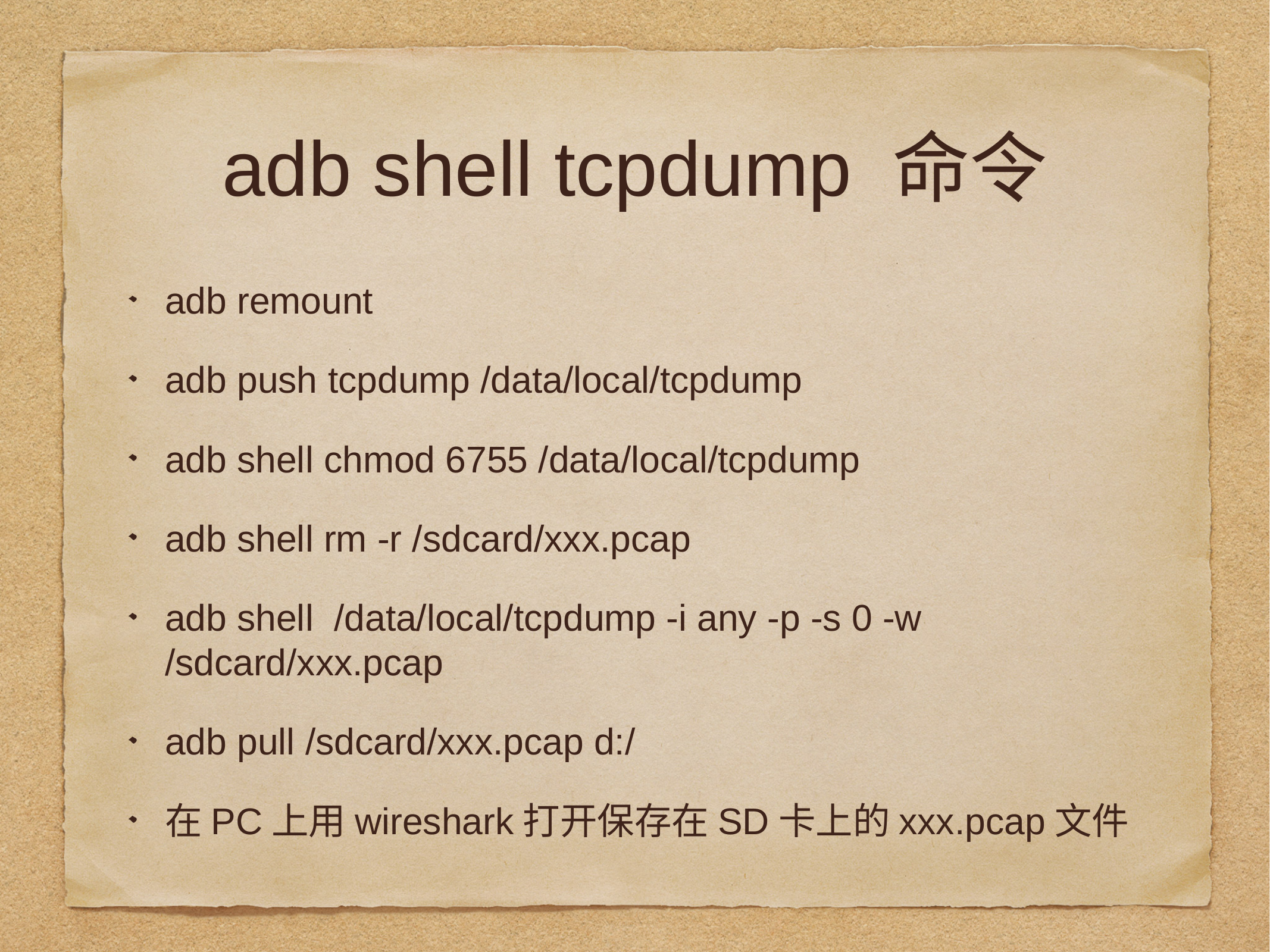

# adb shell tcpdump 命令
adb remount
adb push tcpdump /data/local/tcpdump
adb shell chmod 6755 /data/local/tcpdump
adb shell rm -r /sdcard/xxx.pcap
adb shell  /data/local/tcpdump -i any -p -s 0 -w /sdcard/xxx.pcap
adb pull /sdcard/xxx.pcap d:/
在PC上用wireshark打开保存在SD卡上的xxx.pcap文件